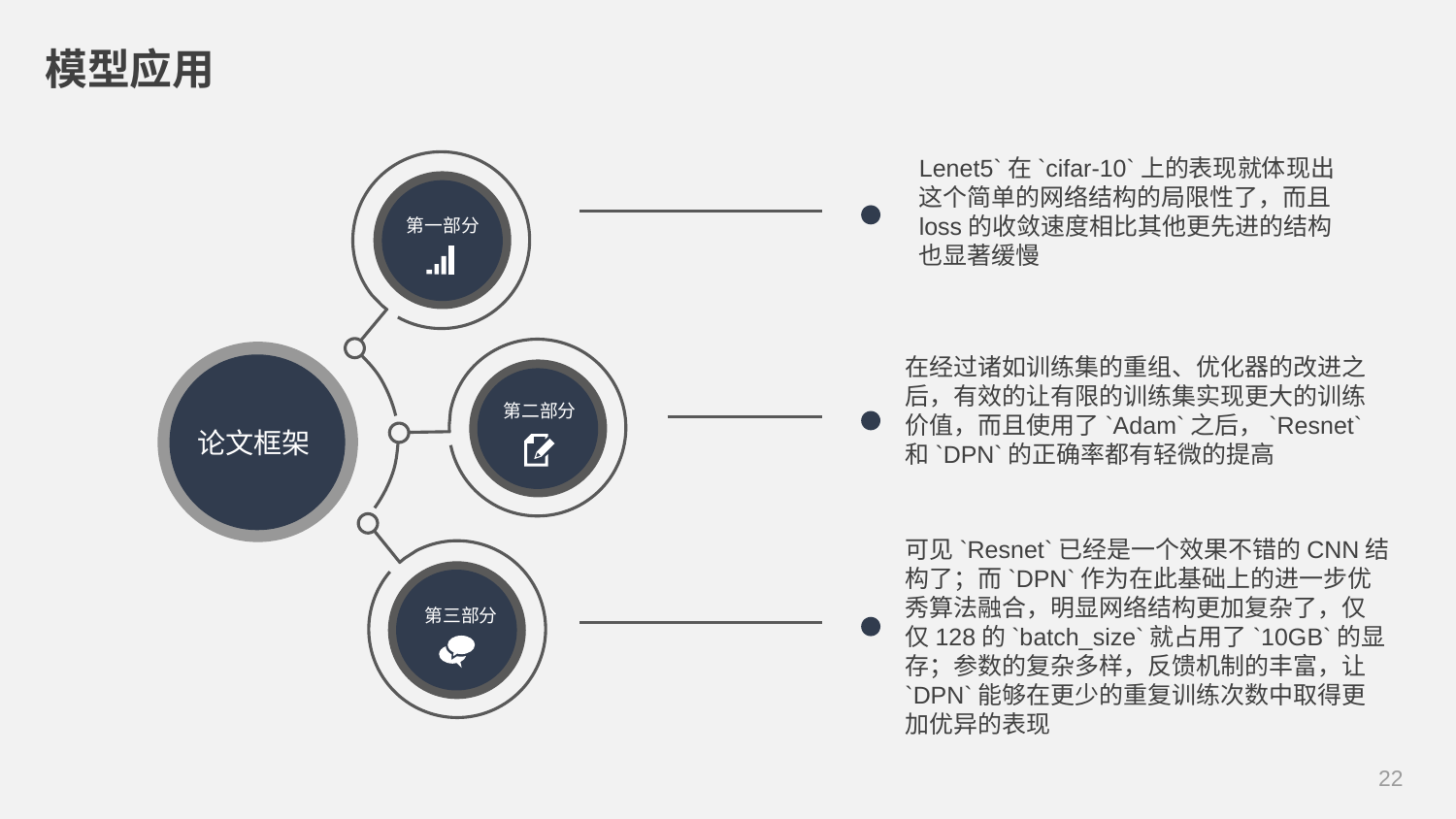

模型应用

Lenet5`在`cifar-10`上的表现就体现出这个简单的网络结构的局限性了，而且loss的收敛速度相比其他更先进的结构也显著缓慢

第一部分

在经过诸如训练集的重组、优化器的改进之后，有效的让有限的训练集实现更大的训练价值，而且使用了`Adam`之后，`Resnet`和`DPN`的正确率都有轻微的提高

第二部分

论文框架

可见`Resnet`已经是一个效果不错的CNN结构了；而`DPN`作为在此基础上的进一步优秀算法融合，明显网络结构更加复杂了，仅仅128的`batch_size`就占用了`10GB`的显存；参数的复杂多样，反馈机制的丰富，让`DPN`能够在更少的重复训练次数中取得更加优异的表现

第三部分

22